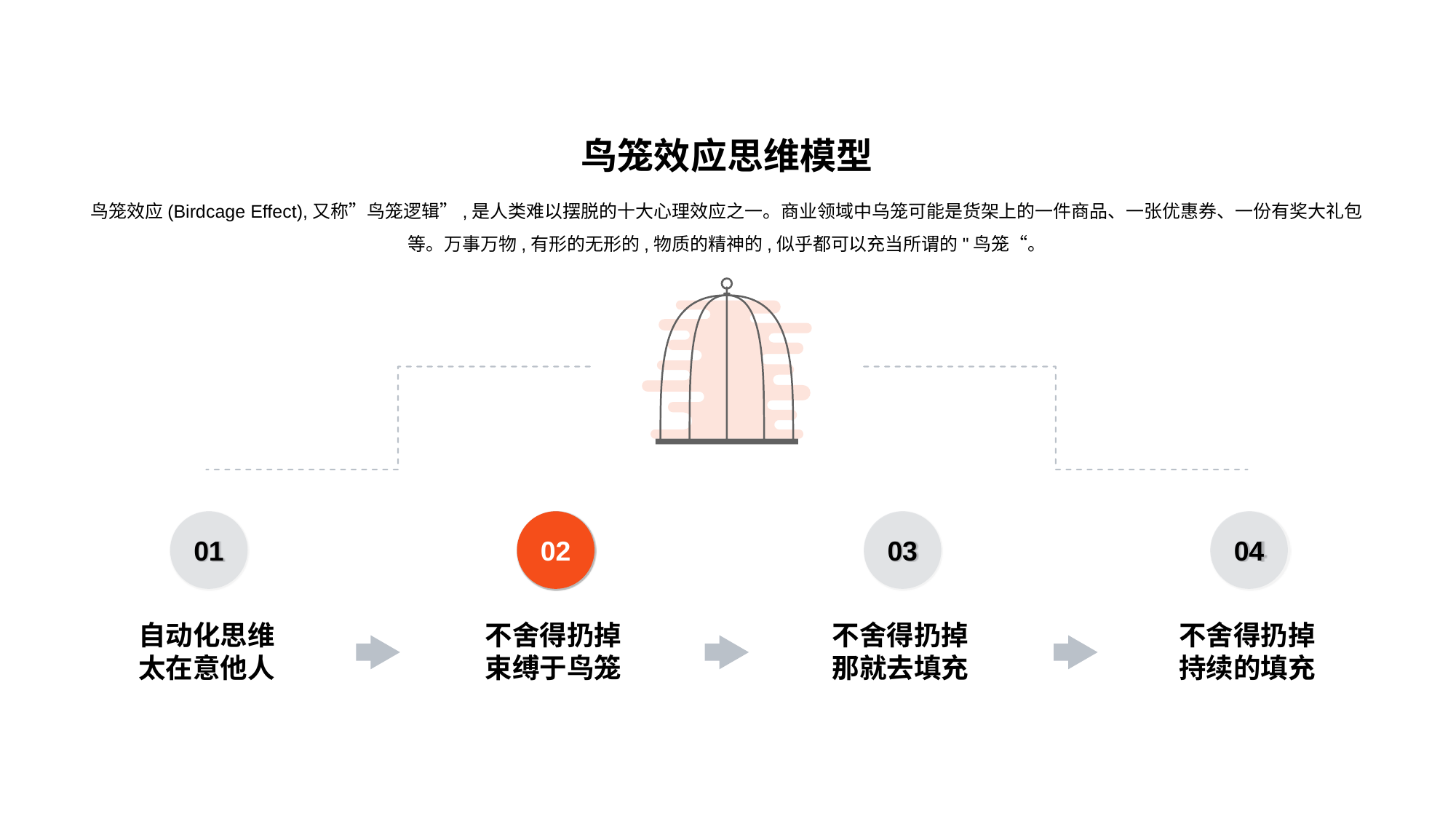

鸟笼效应思维模型
鸟笼效应(Birdcage Effect),又称”鸟笼逻辑”,是人类难以摆脱的十大心理效应之一。商业领域中乌笼可能是货架上的一件商品、一张优惠券、一份有奖大礼包等。万事万物,有形的无形的,物质的精神的,似乎都可以充当所谓的"鸟笼“。

01
自动化思维
太在意他人
02
不舍得扔掉
束缚于鸟笼
03
不舍得扔掉
那就去填充
04
不舍得扔掉
持续的填充